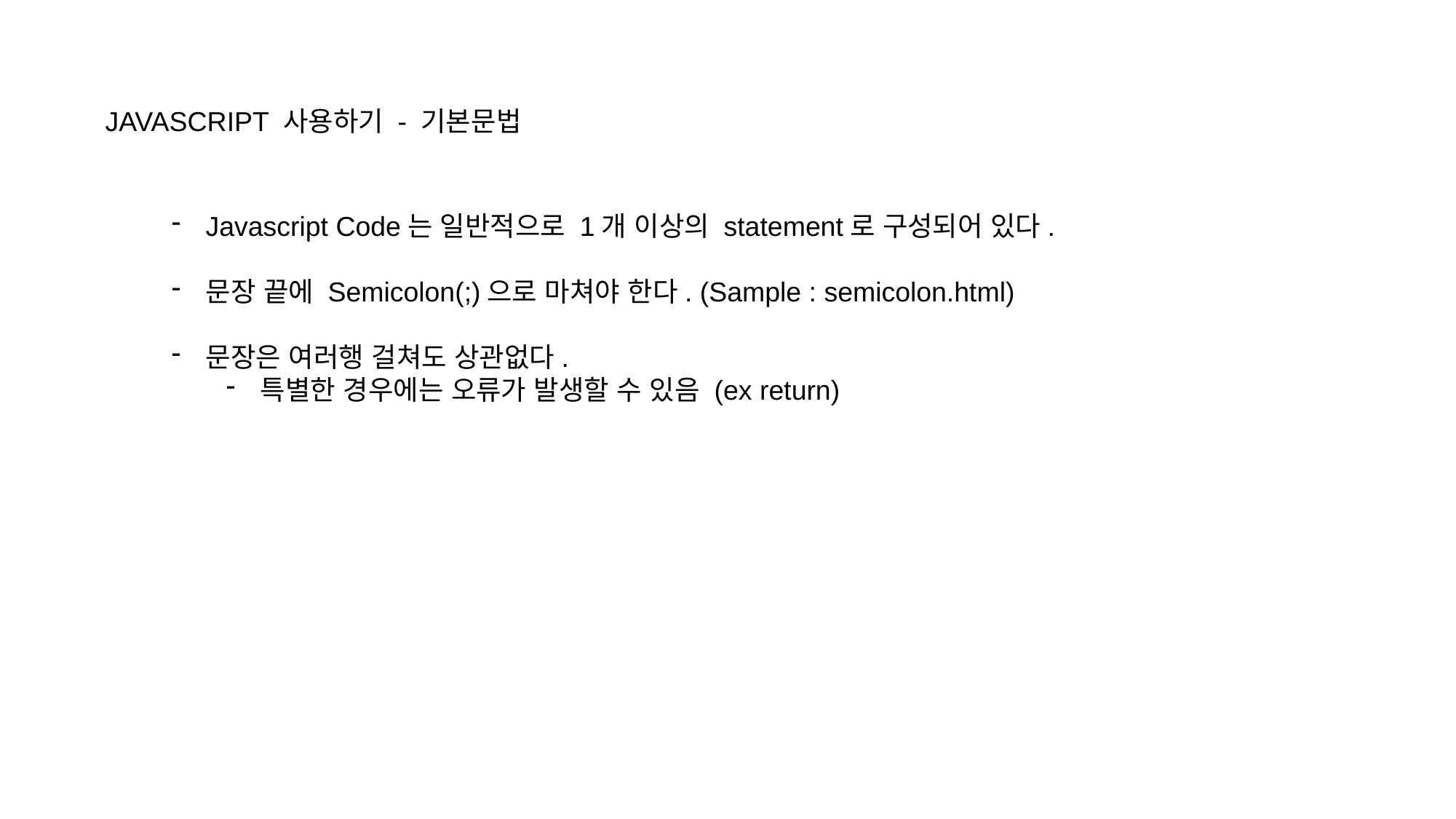

JAVASCRIPT 사용하기 - 기본문법
Javascript Code는 일반적으로 1개 이상의 statement로 구성되어 있다.

문장 끝에 Semicolon(;)으로 마쳐야 한다. (Sample : semicolon.html)

문장은 여러행 걸쳐도 상관없다.
특별한 경우에는 오류가 발생할 수 있음 (ex return)